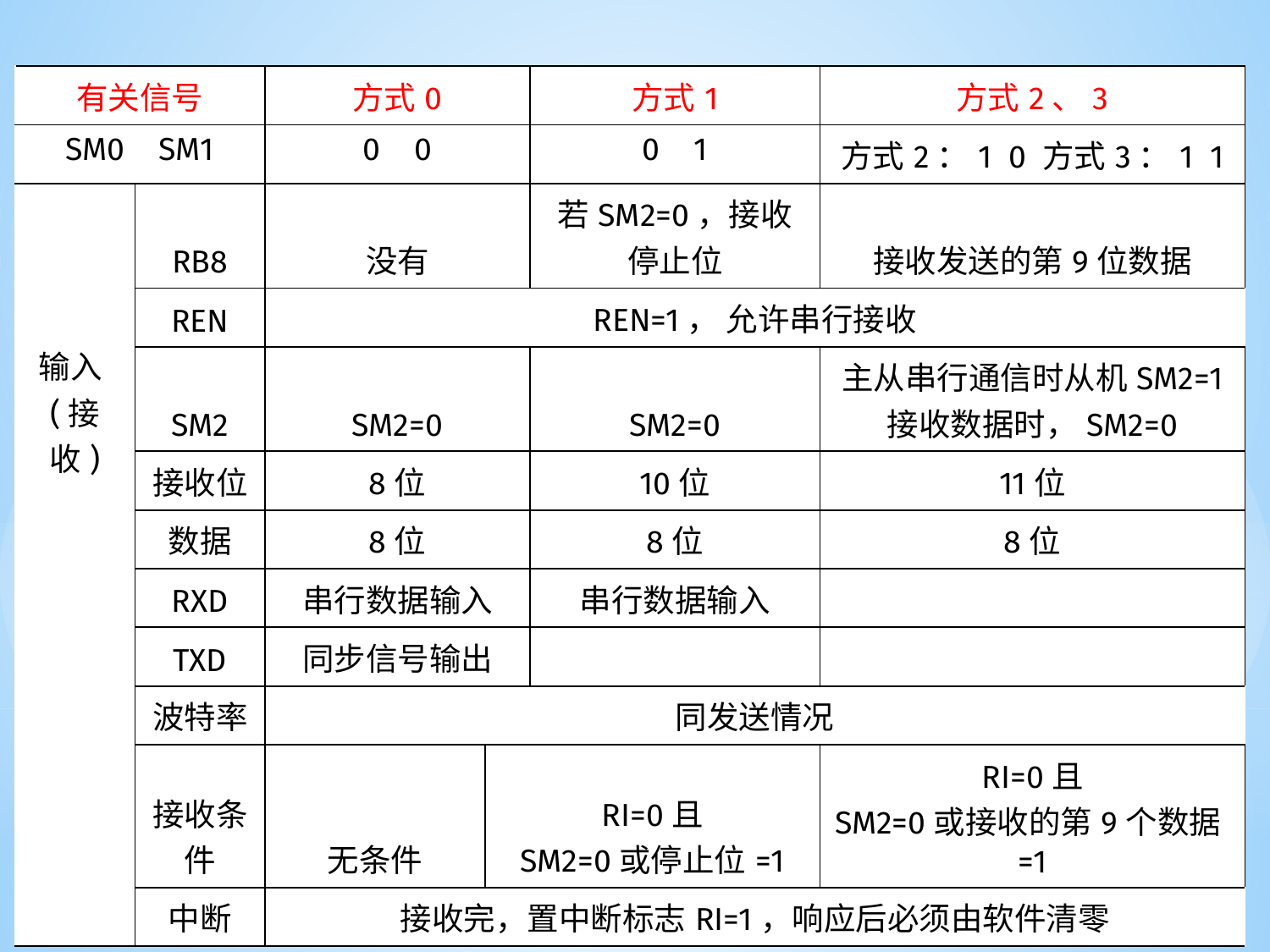

| 有关信号 |  | 方式0 |  | 方式1 | 方式2、3 |
| --- | --- | --- | --- | --- | --- |
| SM0 SM1 |  | 0 0 |  | 0 1 | 方式2：1 0 方式3：1 1 |
| 输入(接收) | RB8 | 没有 |  | 若SM2=0，接收停止位 | 接收发送的第9位数据 |
|  | REN | REN=1， 允许串行接收 |  |  |  |
|  | SM2 | SM2=0 |  | SM2=0 | 主从串行通信时从机SM2=1 接收数据时，SM2=0 |
|  | 接收位 | 8位 |  | 10位 | 11位 |
|  | 数据 | 8位 |  | 8位 | 8位 |
|  | RXD | 串行数据输入 |  | 串行数据输入 |  |
|  | TXD | 同步信号输出 |  |  |  |
|  | 波特率 | 同发送情况 |  |  |  |
|  | 接收条件 | 无条件 | RI=0且 SM2=0或停止位=1 |  | RI=0且 SM2=0或接收的第9个数据=1 |
|  | 中断 | 接收完，置中断标志RI=1，响应后必须由软件清零 |  |  |  |